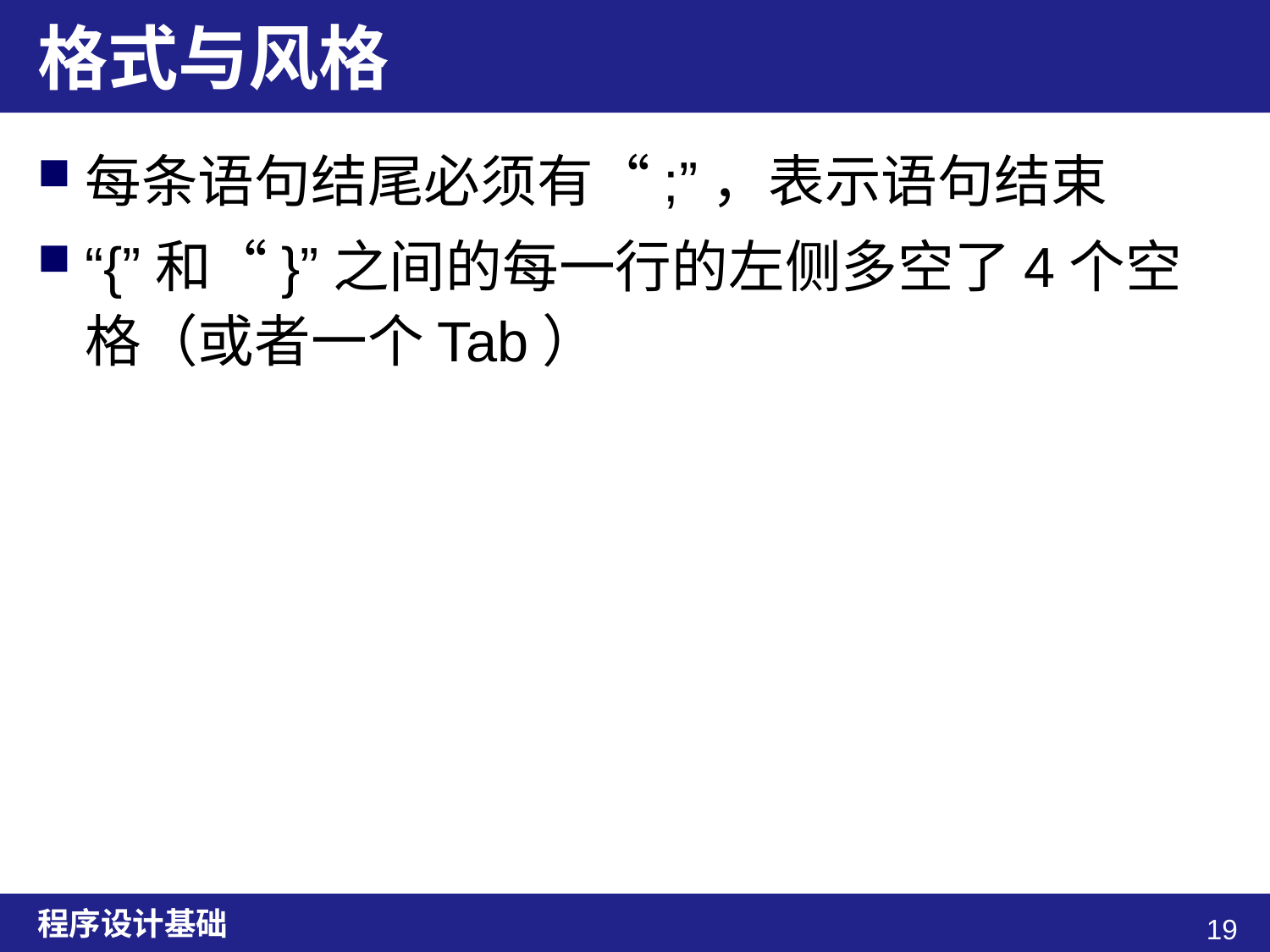

# 格式与风格
每条语句结尾必须有“;”，表示语句结束
“{”和“}”之间的每一行的左侧多空了4个空格（或者一个Tab）